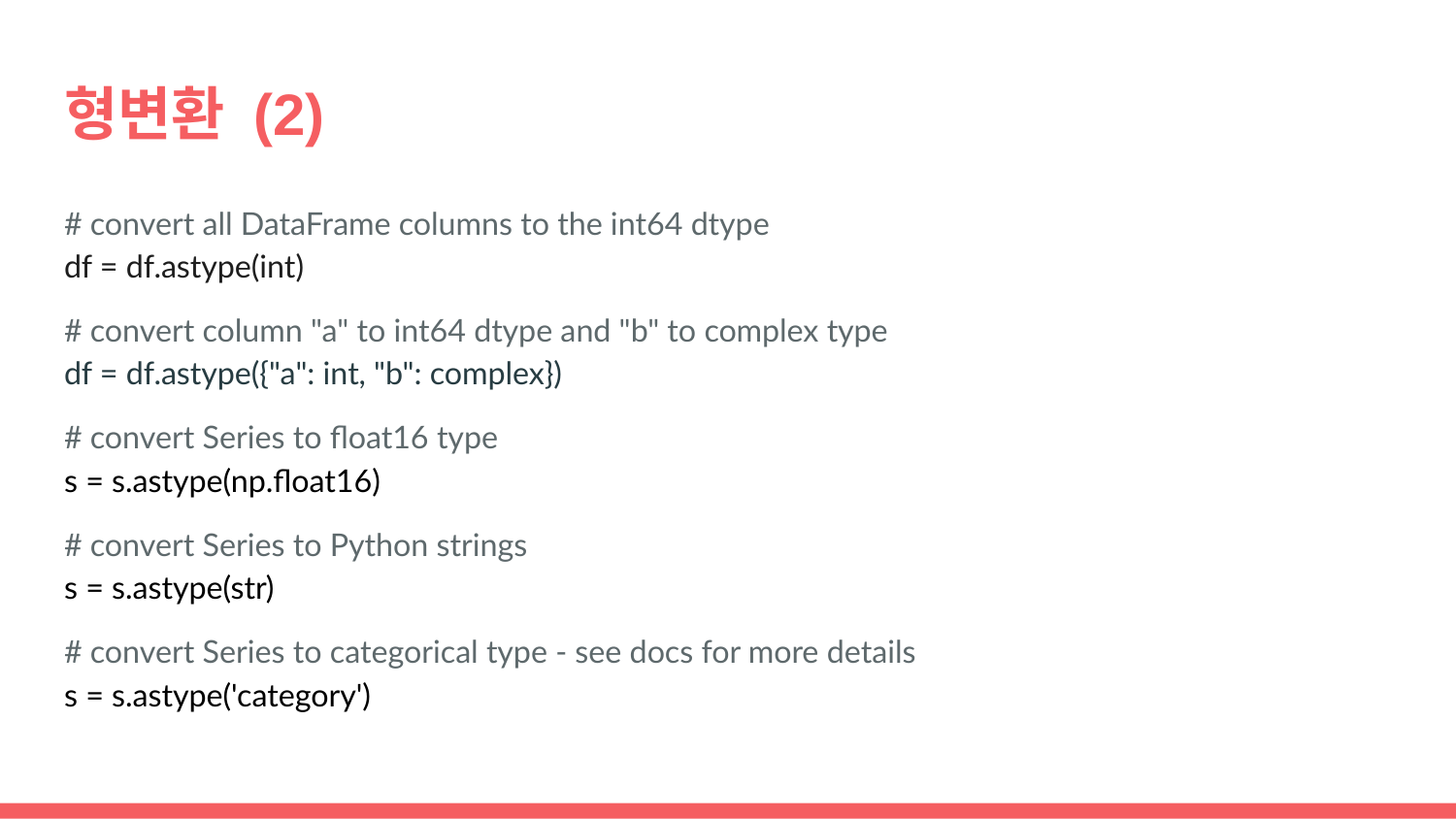

# 형변환 (2)
# convert all DataFrame columns to the int64 dtype
df = df.astype(int)
# convert column "a" to int64 dtype and "b" to complex type
df = df.astype({"a": int, "b": complex})
# convert Series to float16 type
s = s.astype(np.float16)
# convert Series to Python strings
s = s.astype(str)
# convert Series to categorical type - see docs for more details
s = s.astype('category')